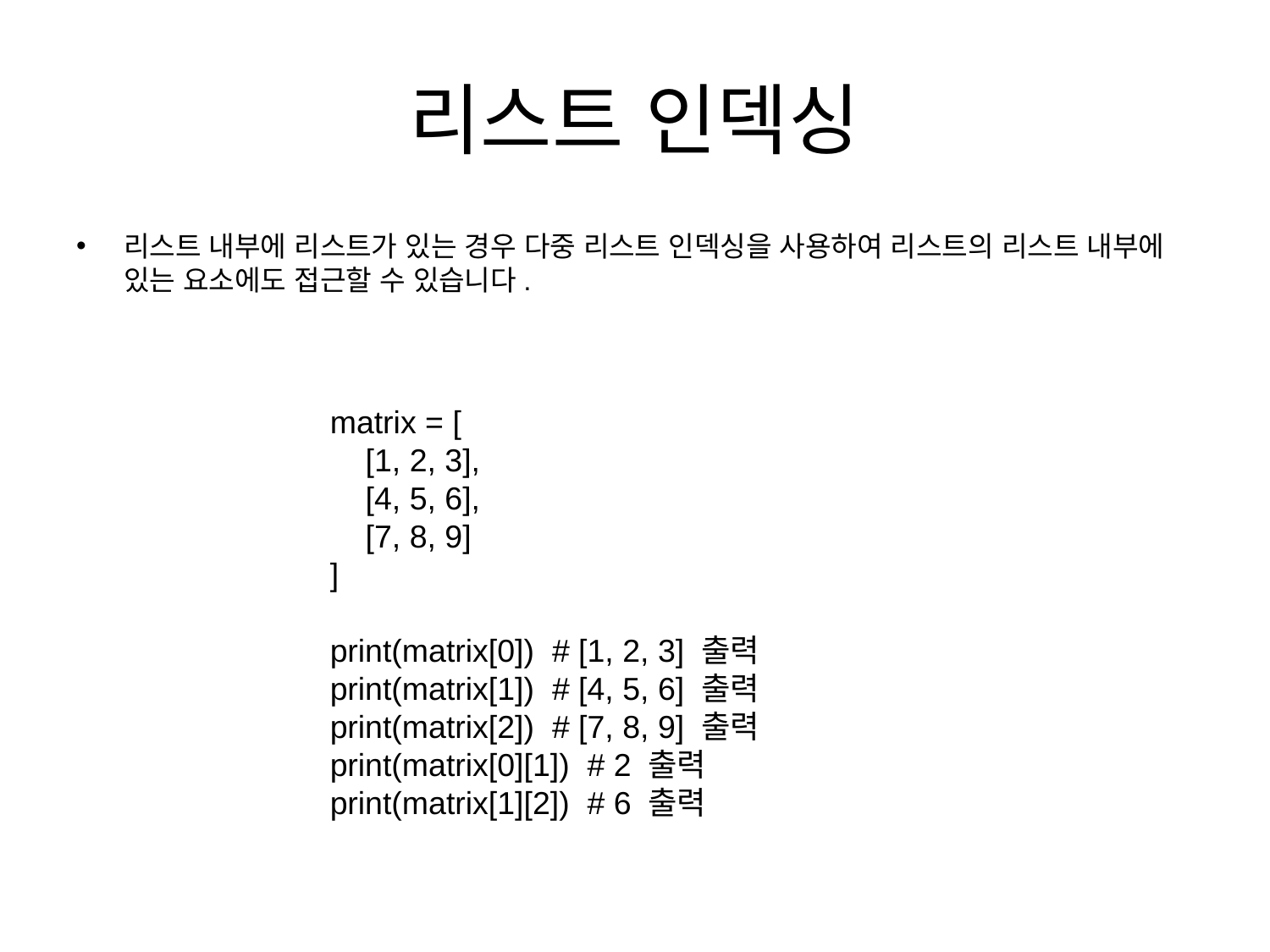

# 리스트 인덱싱
리스트 내부에 리스트가 있는 경우 다중 리스트 인덱싱을 사용하여 리스트의 리스트 내부에 있는 요소에도 접근할 수 있습니다.
matrix = [
    [1, 2, 3],
    [4, 5, 6],
    [7, 8, 9]
]

print(matrix[0])  # [1, 2, 3] 출력
print(matrix[1])  # [4, 5, 6] 출력
print(matrix[2])  # [7, 8, 9] 출력
print(matrix[0][1])  # 2 출력
print(matrix[1][2])  # 6 출력